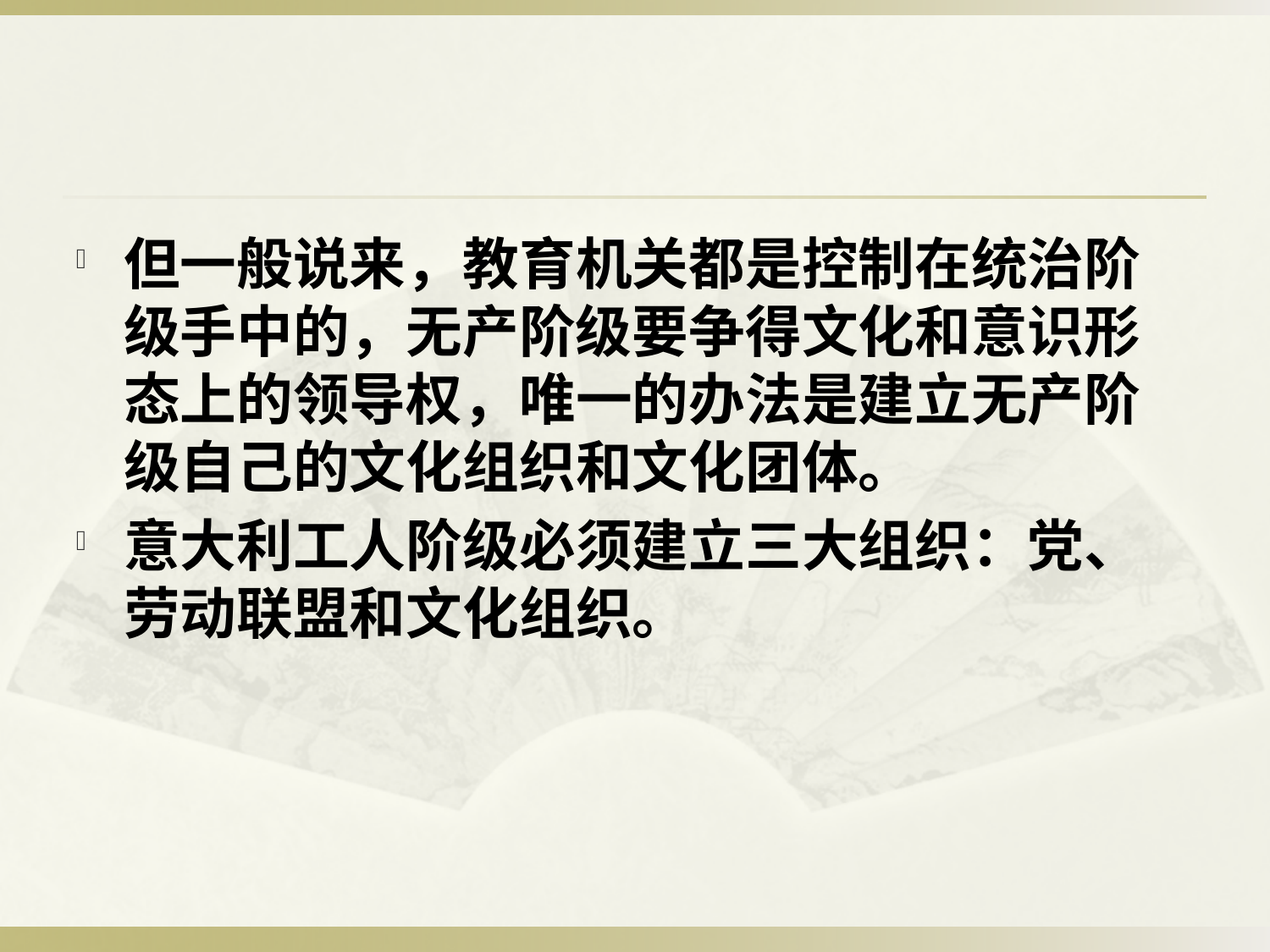

#
但一般说来，教育机关都是控制在统治阶级手中的，无产阶级要争得文化和意识形态上的领导权，唯一的办法是建立无产阶级自己的文化组织和文化团体。
意大利工人阶级必须建立三大组织：党、劳动联盟和文化组织。